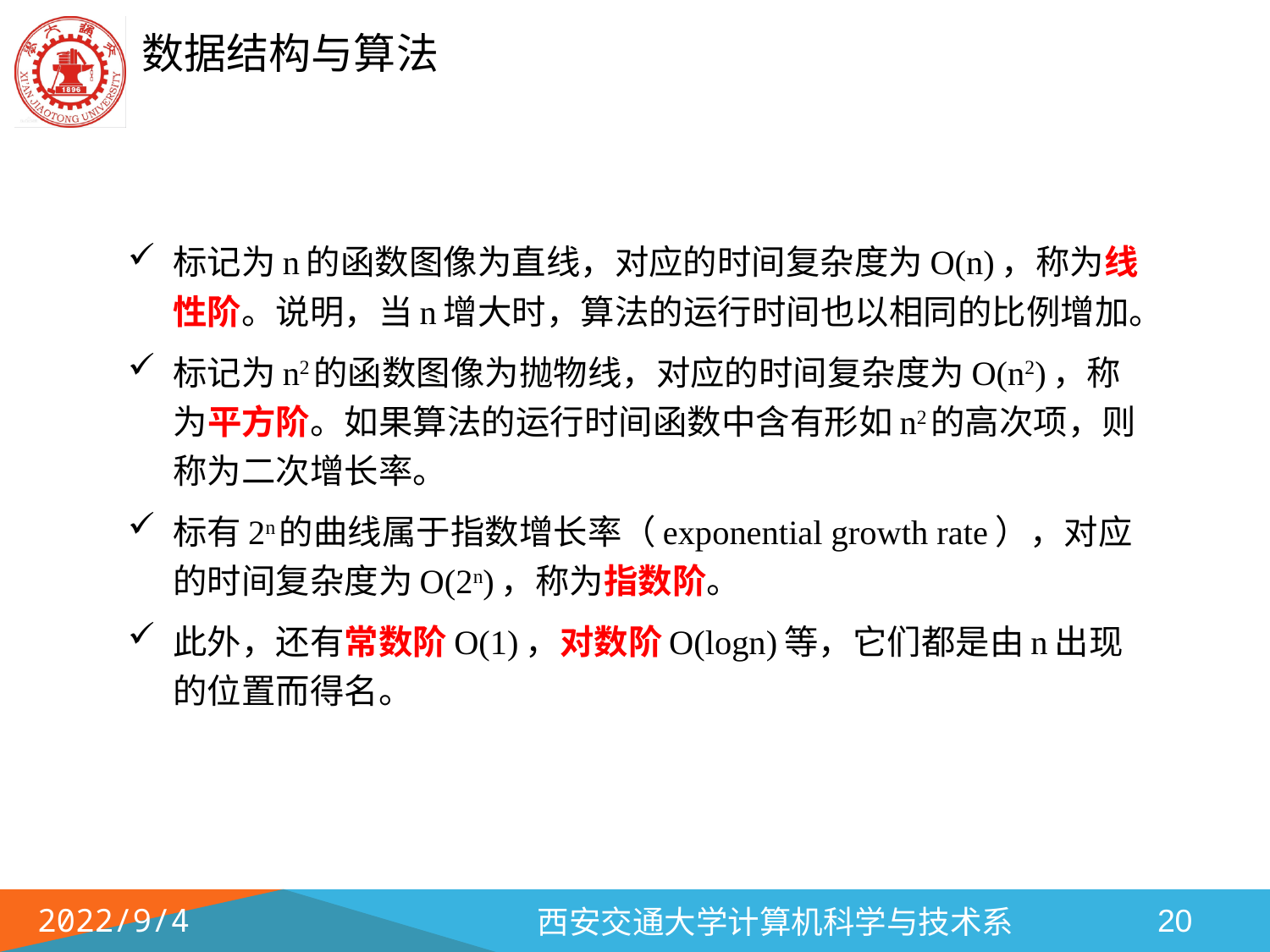

标记为n的函数图像为直线，对应的时间复杂度为O(n)，称为线性阶。说明，当n增大时，算法的运行时间也以相同的比例增加。
标记为n2的函数图像为抛物线，对应的时间复杂度为O(n2)，称为平方阶。如果算法的运行时间函数中含有形如n2的高次项，则称为二次增长率。
标有2n的曲线属于指数增长率（exponential growth rate），对应的时间复杂度为O(2n)，称为指数阶。
此外，还有常数阶O(1)，对数阶O(logn)等，它们都是由n出现的位置而得名。